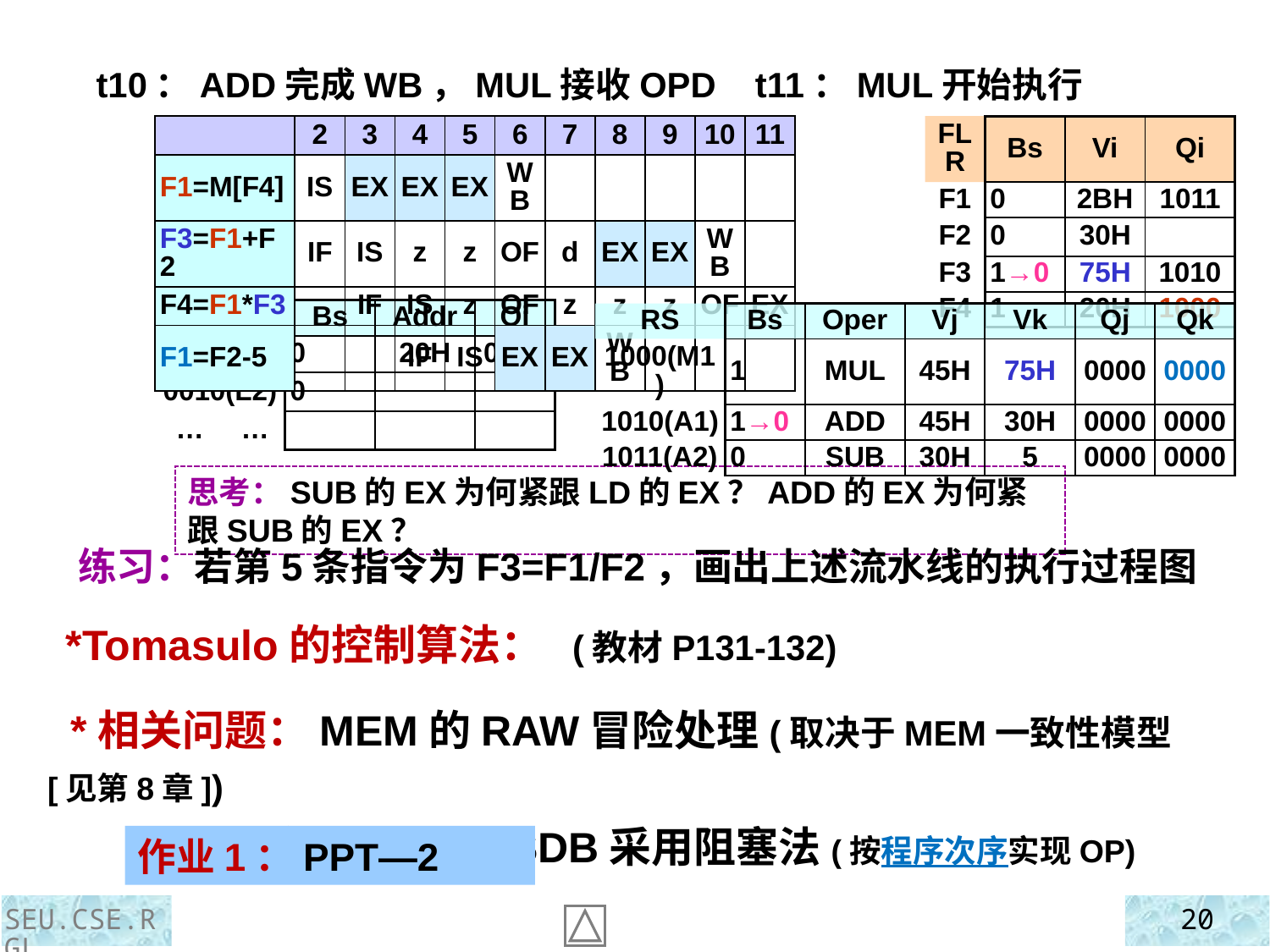

t10：ADD完成WB，MUL接收OPD    t11：MUL开始执行
|  | 2 | 3 | 4 | 5 | 6 | 7 | 8 | 9 | 10 | 11 |
| --- | --- | --- | --- | --- | --- | --- | --- | --- | --- | --- |
| F1=M[F4] | IS | EX | EX | EX | WB |  |  |  |  |  |
| F3=F1+F2 | IF | IS | z | z | OF | d | EX | EX | WB |  |
| F4=F1\*F3 |  | IF | IS | z | OF | z | z | z | OF | EX |
| F1=F2-5 |  |  | IF | IS | EX | EX | WB |  |  |  |
| FLR | Bs | Vi | Qi |
| --- | --- | --- | --- |
| F1 | 0 | 2BH | 1011 |
| F2 | 0 | 30H |  |
| F3 | 1→0 | 75H | 1010 |
| F4 | 1 | 20H | 1000 |
| FLB |  | Bs | Addr | Qj |
| --- | --- | --- | --- | --- |
| 0001(L1) |  | 0 | 20H | 0000 |
| 0010(L2) |  | 0 |  |  |
| … | … |  |  |  |
| RS | Bs | Oper | Vj | Vk | Qj | Qk |
| --- | --- | --- | --- | --- | --- | --- |
| 1000(M1) | 1 | MUL | 45H | 75H | 0000 | 0000 |
| 1010(A1) | 1→0 | ADD | 45H | 30H | 0000 | 0000 |
| 1011(A2) | 0 | SUB | 30H | 5 | 0000 | 0000 |
思考：SUB的EX为何紧跟LD的EX？ADD的EX为何紧跟SUB的EX？
   练习：若第5条指令为F3=F1/F2，画出上述流水线的执行过程图
  *Tomasulo的控制算法：  (教材P131-132)
  *相关问题：MEM的RAW冒险处理(取决于MEM一致性模型[见第8章])
             基本方案—FLB+SDB采用阻塞法(按程序次序实现OP)
作业1：PPT—2
SEU.CSE.RGL
20